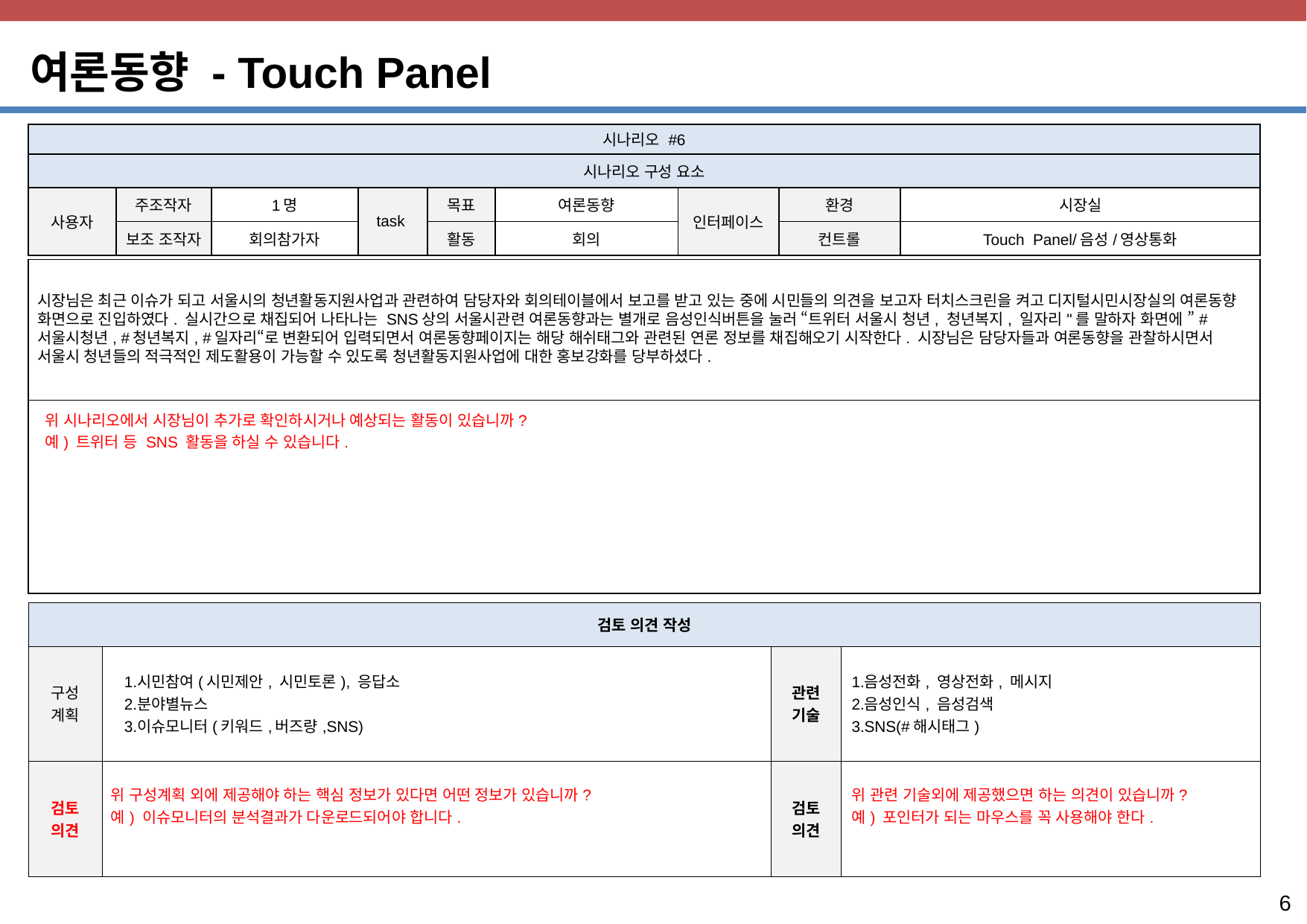

여론동향 - Touch Panel
| 시나리오 #6 |  |  |  |  |  |  |  |  |
| --- | --- | --- | --- | --- | --- | --- | --- | --- |
| 시나리오 구성 요소 |  |  |  |  |  |  |  |  |
| 사용자 | 주조작자 | 1명 | task | 목표 | 여론동향 | 인터페이스 | 환경 | 시장실 |
|  | 보조 조작자 | 회의참가자 |  | 활동 | 회의 |  | 컨트롤 | Touch Panel/음성/영상통화 |
| 시장님은 최근 이슈가 되고 서울시의 청년활동지원사업과 관련하여 담당자와 회의테이블에서 보고를 받고 있는 중에 시민들의 의견을 보고자 터치스크린을 켜고 디지털시민시장실의 여론동향 화면으로 진입하였다. 실시간으로 채집되어 나타나는 SNS상의 서울시관련 여론동향과는 별개로 음성인식버튼을 눌러 “트위터 서울시 청년, 청년복지, 일자리"를 말하자 화면에 ”#서울시청년, #청년복지, #일자리“로 변환되어 입력되면서 여론동향페이지는 해당 해쉬태그와 관련된 연론 정보를 채집해오기 시작한다. 시장님은 담당자들과 여론동향을 관찰하시면서 서울시 청년들의 적극적인 제도활용이 가능할 수 있도록 청년활동지원사업에 대한 홍보강화를 당부하셨다. |
| --- |
| 위 시나리오에서 시장님이 추가로 확인하시거나 예상되는 활동이 있습니까? 예) 트위터 등 SNS 활동을 하실 수 있습니다. |
| 검토 의견 작성 |  |  |  |
| --- | --- | --- | --- |
| 구성 계획 | 시민참여(시민제안, 시민토론), 응답소 분야별뉴스 이슈모니터(키워드,버즈량,SNS) | 관련 기술 | 음성전화, 영상전화, 메시지 음성인식, 음성검색 SNS(#해시태그) |
| 검토 의견 | 위 구성계획 외에 제공해야 하는 핵심 정보가 있다면 어떤 정보가 있습니까? 예) 이슈모니터의 분석결과가 다운로드되어야 합니다. | 검토 의견 | 위 관련 기술외에 제공했으면 하는 의견이 있습니까? 예) 포인터가 되는 마우스를 꼭 사용해야 한다. |